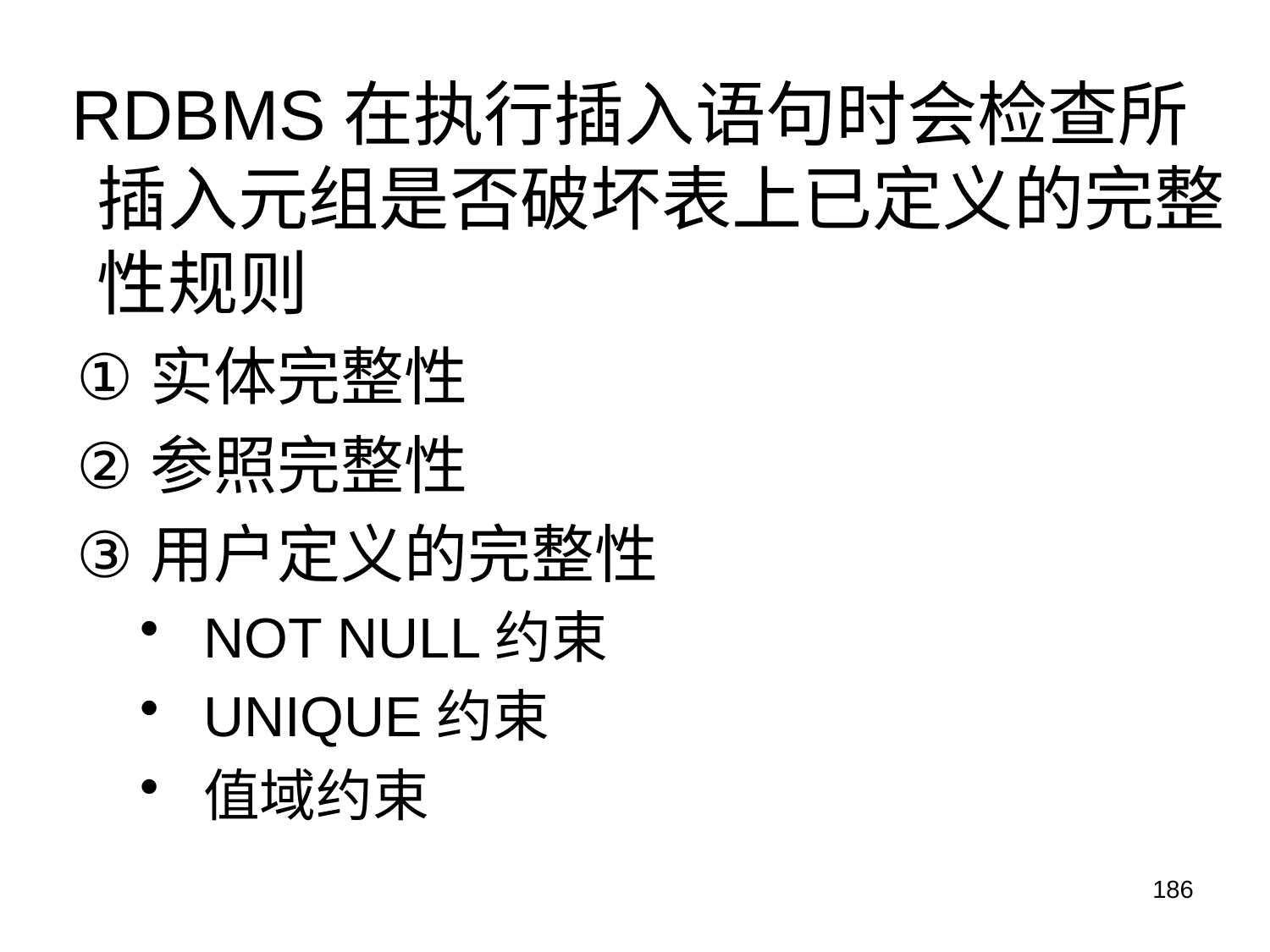

RDBMS在执行插入语句时会检查所插入元组是否破坏表上已定义的完整性规则
实体完整性
参照完整性
用户定义的完整性
NOT NULL约束
UNIQUE约束
值域约束

186